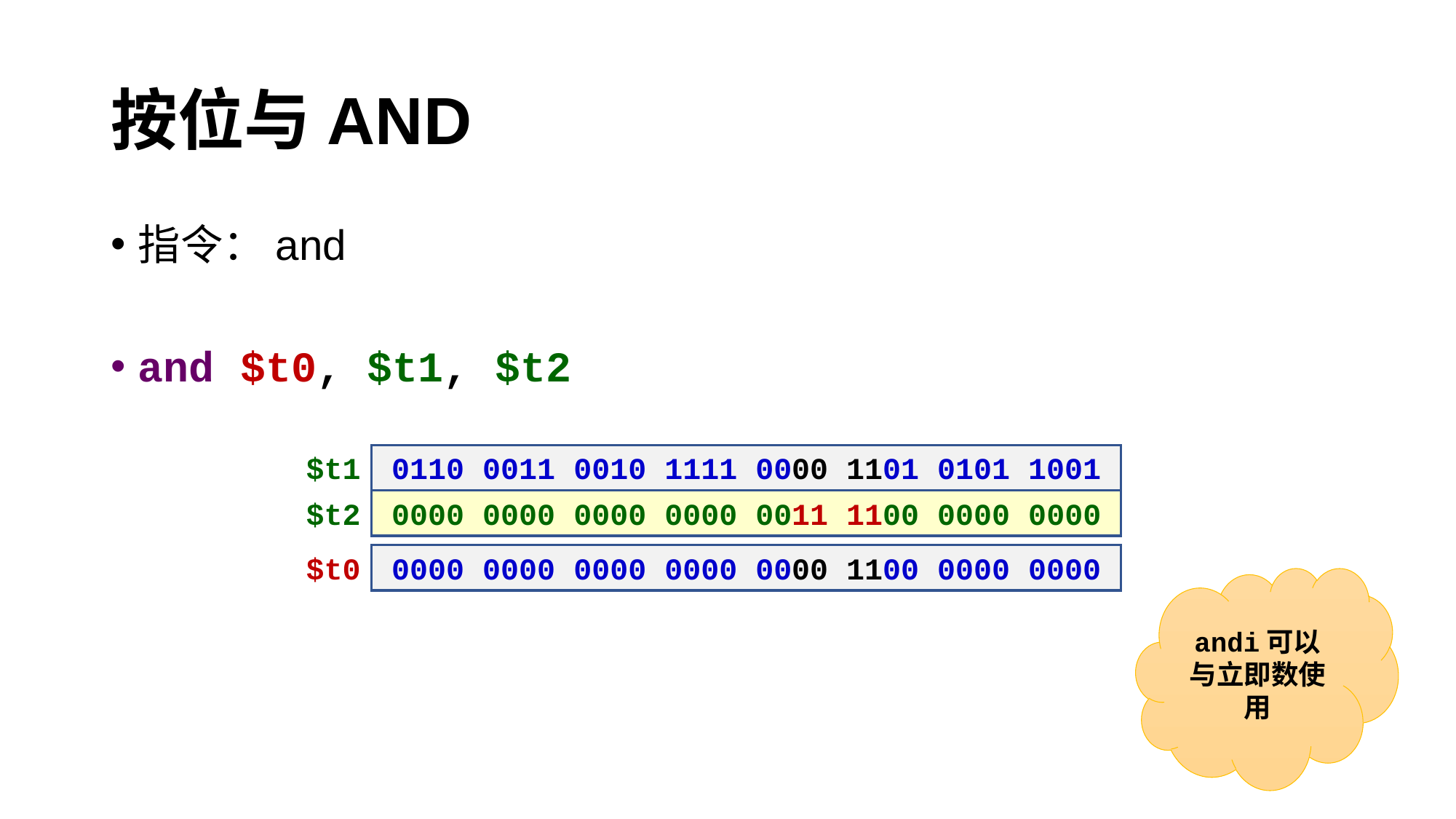

# 按位与AND
指令：and

and $t0, $t1, $t2
$t1
0110 0011 0010 1111 0000 1101 0101 1001
$t2
0000 0000 0000 0000 0011 1100 0000 0000
$t0
0000 0000 0000 0000 0000 1100 0000 0000
andi可以与立即数使用